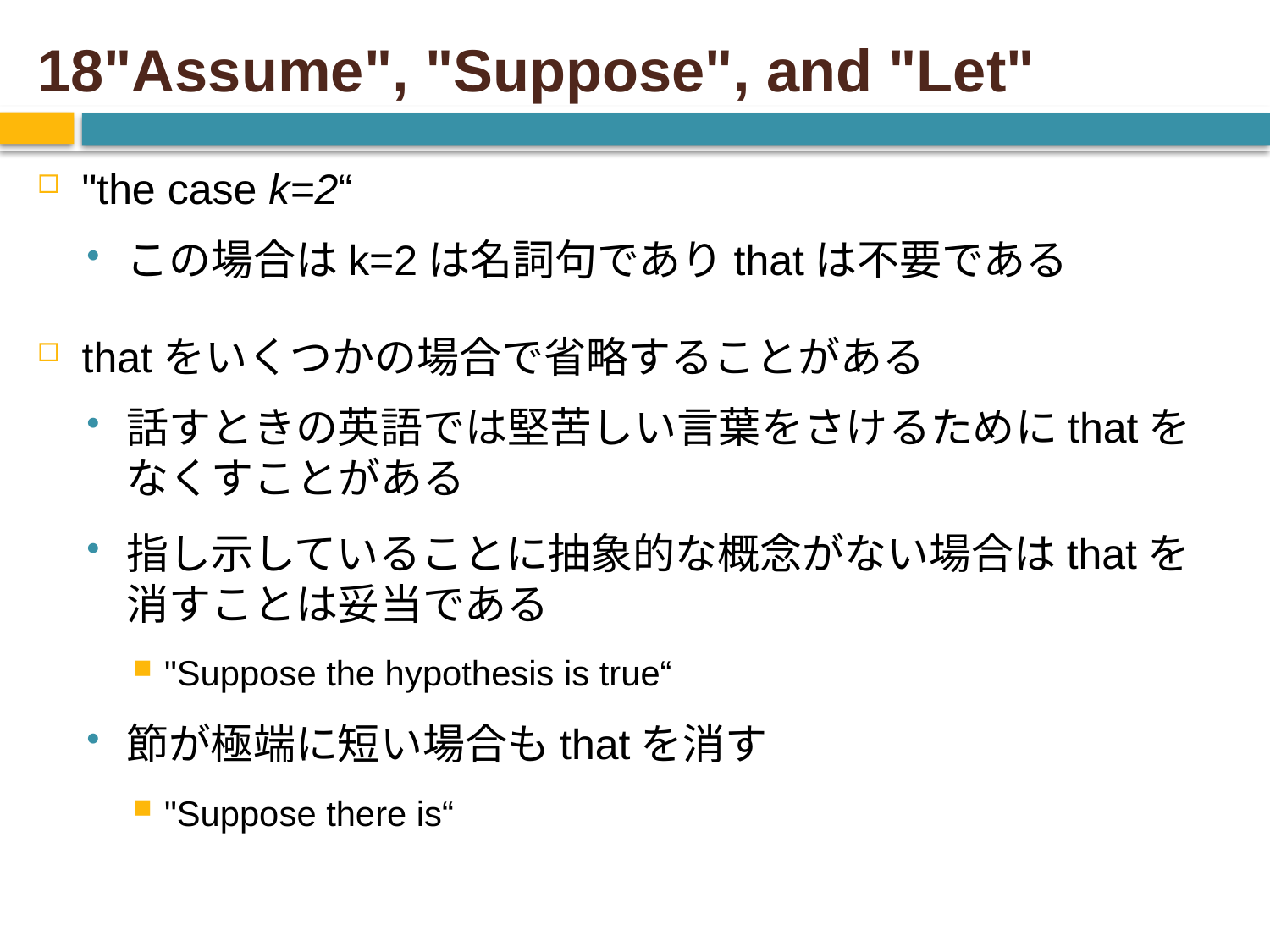

# 18"Assume", "Suppose", and "Let"
"the case k=2“
この場合はk=2は名詞句でありthatは不要である
thatをいくつかの場合で省略することがある
話すときの英語では堅苦しい言葉をさけるためにthatを
なくすことがある
指し示していることに抽象的な概念がない場合はthatを
消すことは妥当である
"Suppose the hypothesis is true“
節が極端に短い場合もthatを消す
"Suppose there is“